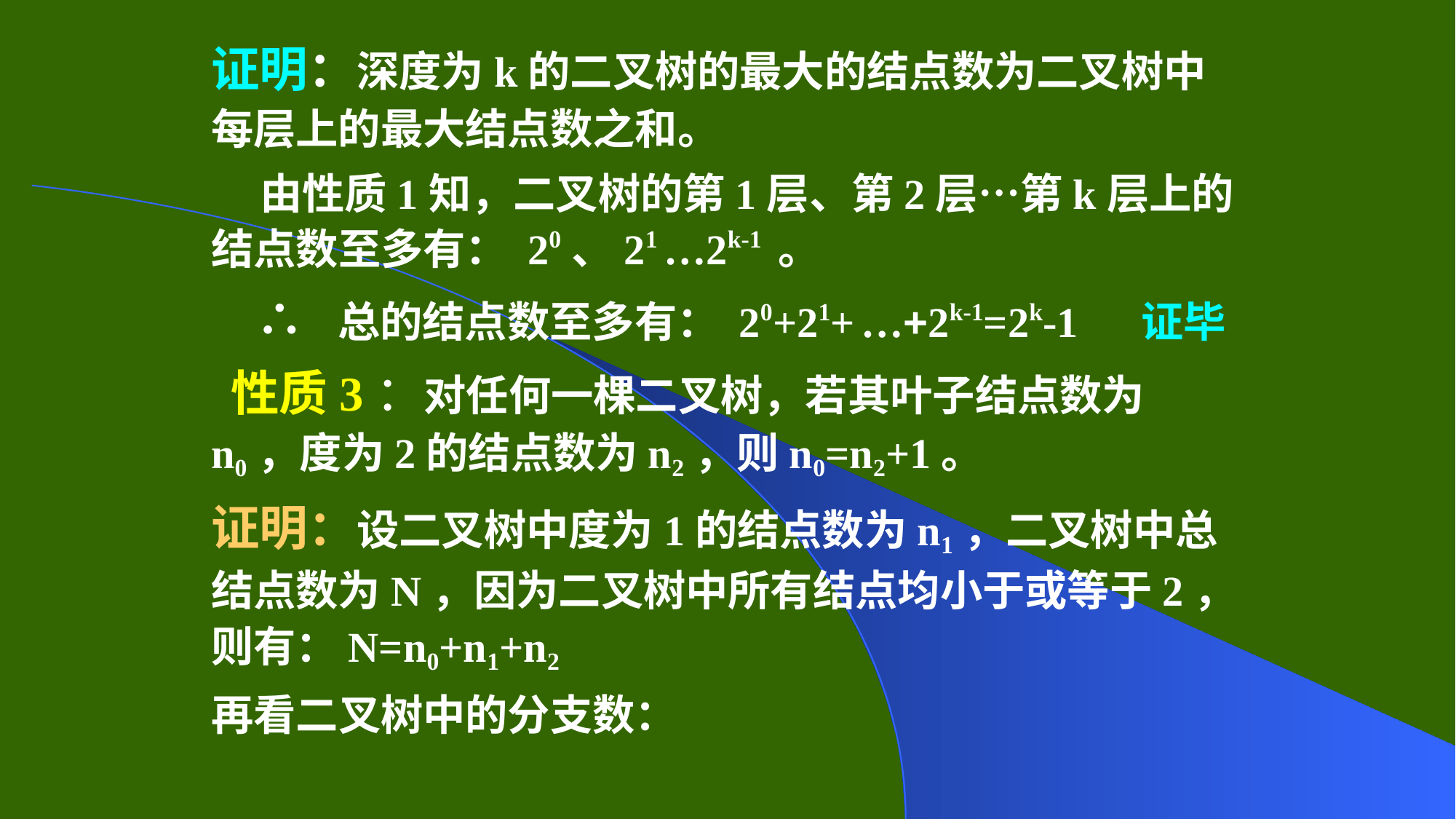

证明：深度为k的二叉树的最大的结点数为二叉树中每层上的最大结点数之和。
    由性质1知，二叉树的第1层、第2层⋯第k层上的结点数至多有： 20、21 …2k-1 。
    ∴  总的结点数至多有： 20+21+ …+2k-1=2k-1     证毕
 性质3：对任何一棵二叉树，若其叶子结点数为n0，度为2的结点数为n2，则n0=n2+1。
证明：设二叉树中度为1的结点数为n1，二叉树中总结点数为N，因为二叉树中所有结点均小于或等于2，则有：N=n0+n1+n2
再看二叉树中的分支数：